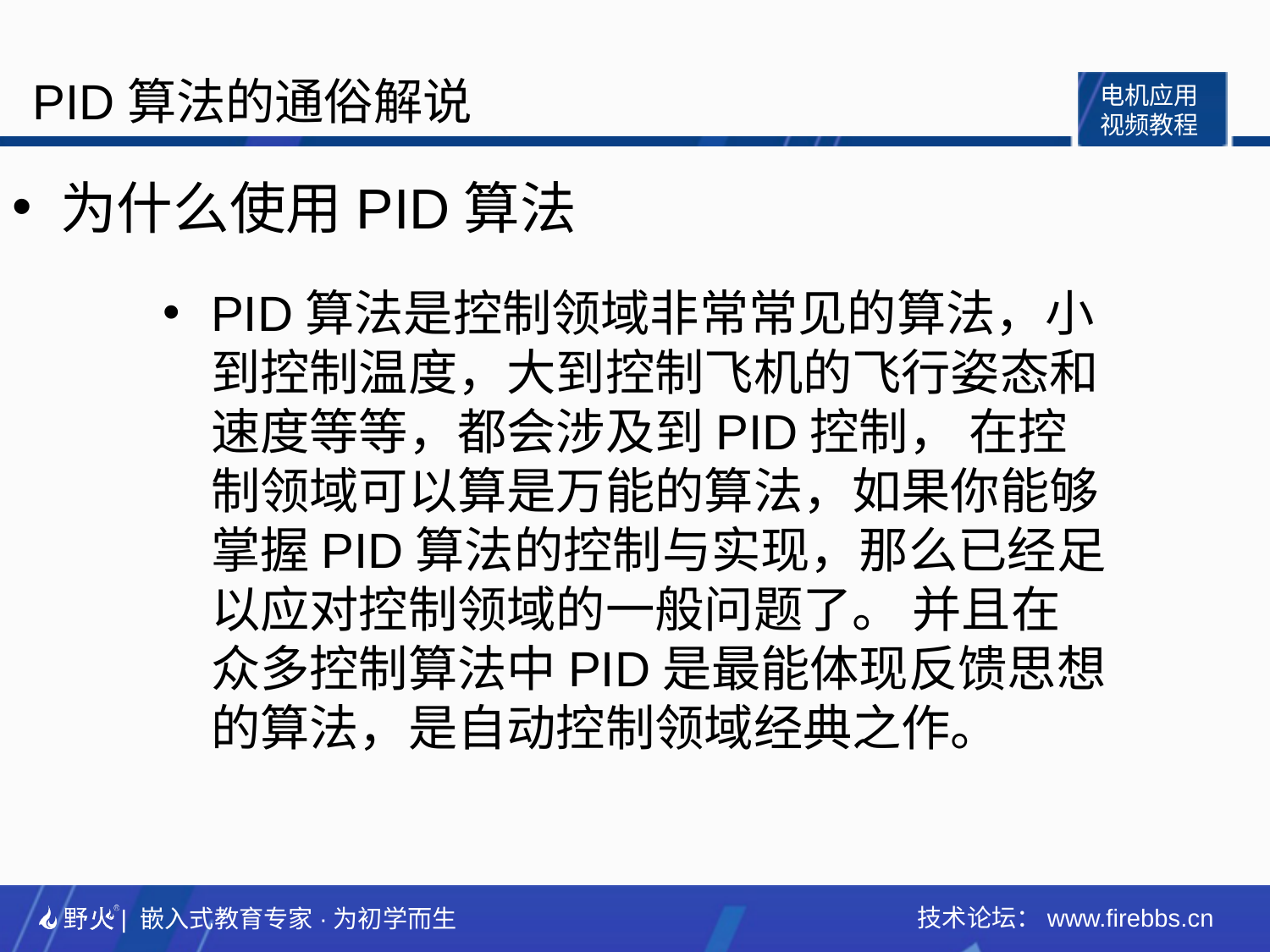

为什么使用PID算法
PID算法是控制领域非常常见的算法，小到控制温度，大到控制飞机的飞行姿态和速度等等，都会涉及到PID控制， 在控制领域可以算是万能的算法，如果你能够掌握PID算法的控制与实现，那么已经足以应对控制领域的一般问题了。 并且在众多控制算法中PID是最能体现反馈思想的算法，是自动控制领域经典之作。